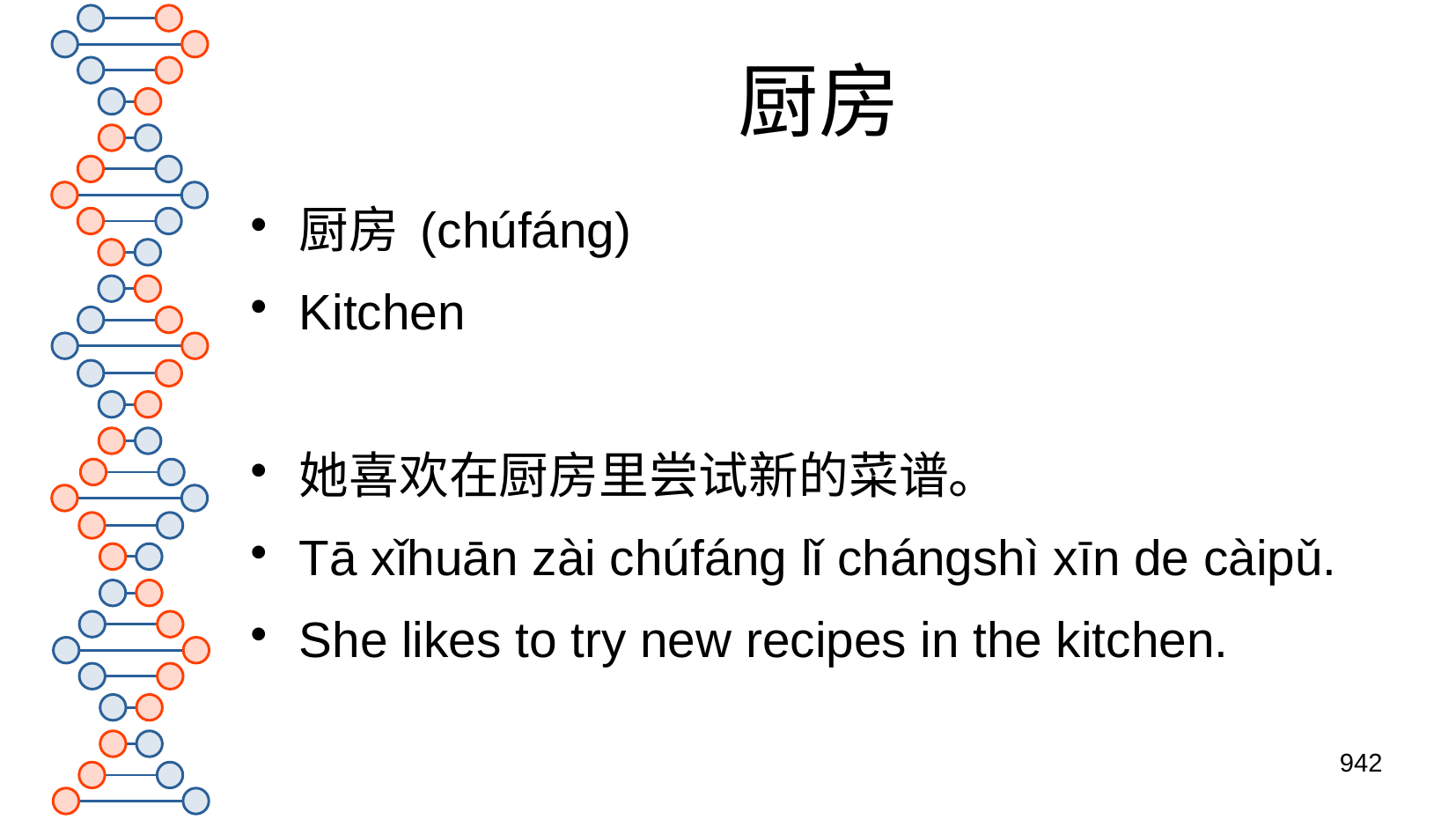

# 厨房
厨房 (chúfáng)
Kitchen

她喜欢在厨房里尝试新的菜谱。
Tā xǐhuān zài chúfáng lǐ chángshì xīn de càipǔ.
She likes to try new recipes in the kitchen.

942